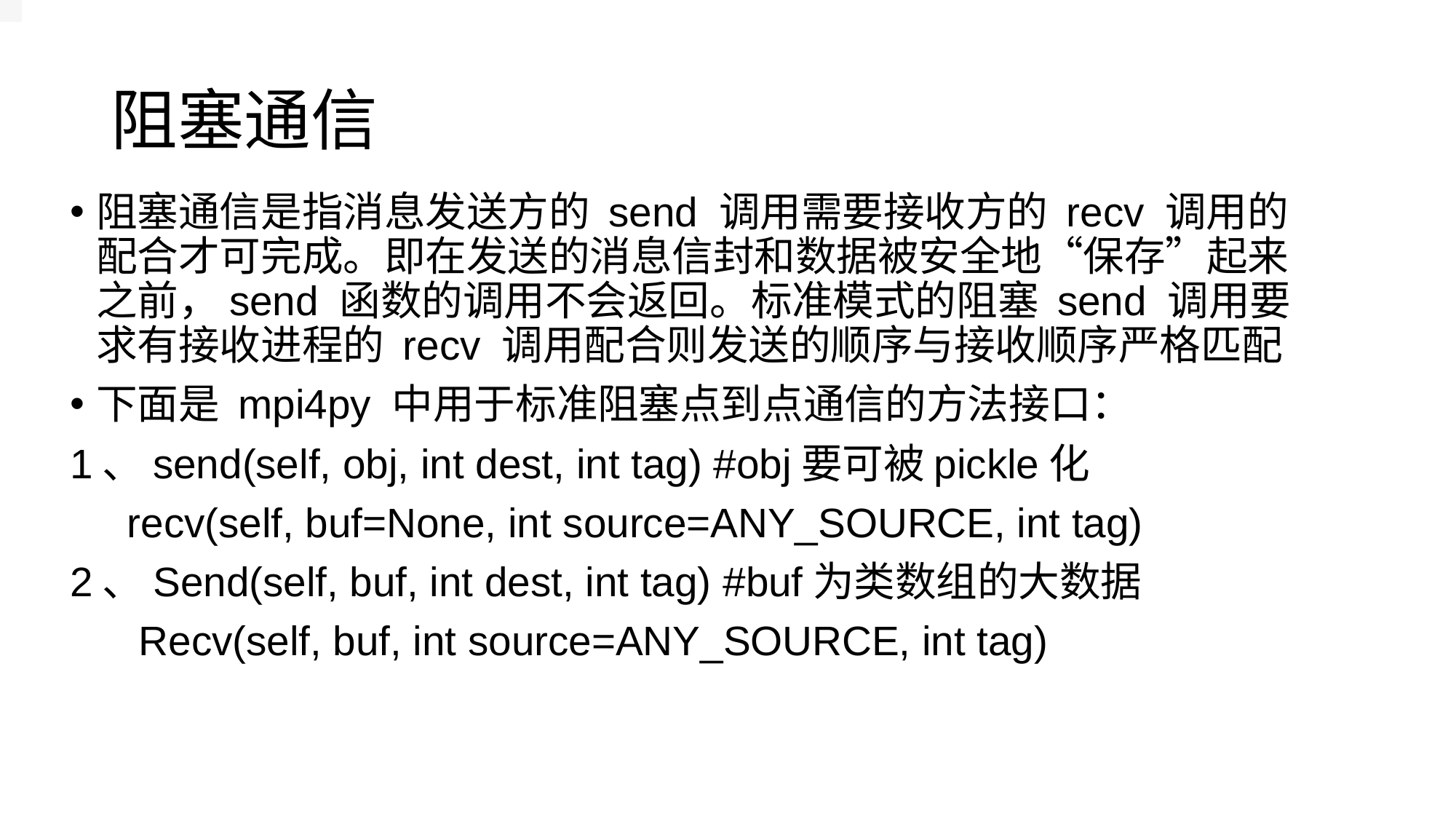

# 阻塞通信
阻塞通信是指消息发送方的 send 调用需要接收方的 recv 调用的配合才可完成。即在发送的消息信封和数据被安全地“保存”起来之前，send 函数的调用不会返回。标准模式的阻塞 send 调用要求有接收进程的 recv 调用配合则发送的顺序与接收顺序严格匹配
下面是 mpi4py 中用于标准阻塞点到点通信的方法接口：
1、send(self, obj, int dest, int tag) #obj要可被pickle化
     recv(self, buf=None, int source=ANY_SOURCE, int tag)
2、Send(self, buf, int dest, int tag) #buf为类数组的大数据
      Recv(self, buf, int source=ANY_SOURCE, int tag)